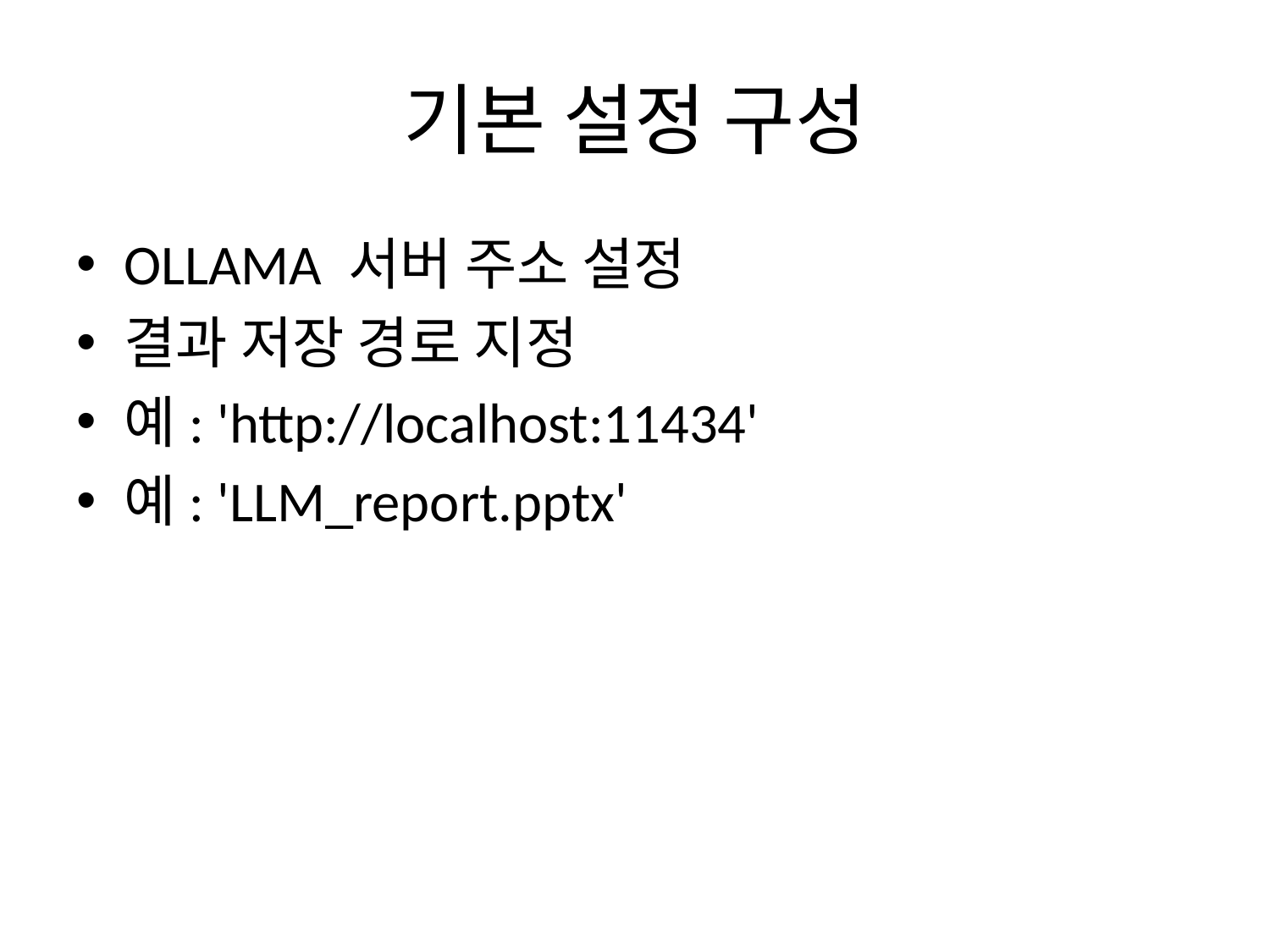

# 기본 설정 구성
OLLAMA 서버 주소 설정
결과 저장 경로 지정
예: 'http://localhost:11434'
예: 'LLM_report.pptx'